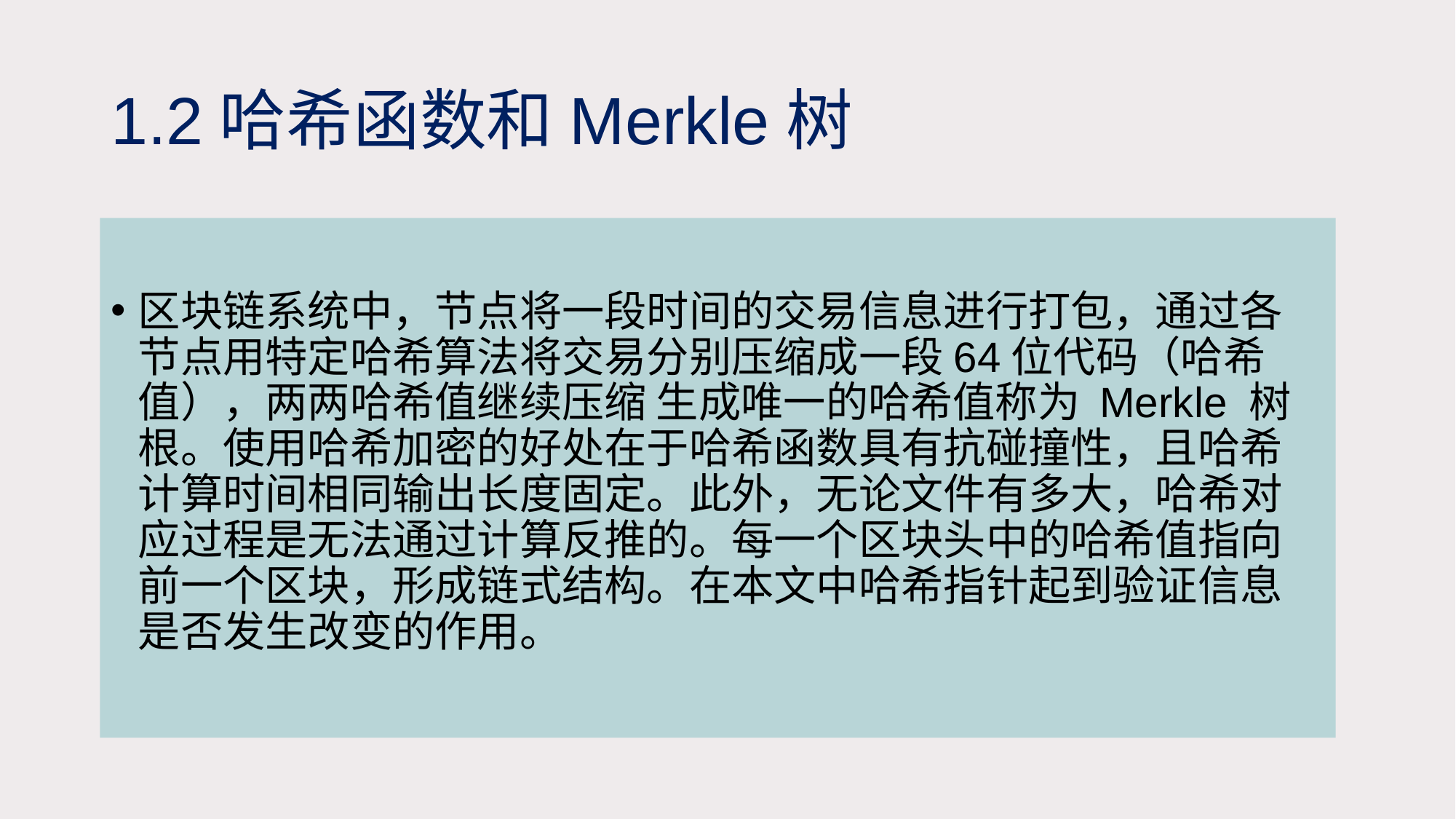

# 1.2哈希函数和Merkle树

区块链系统中，节点将一段时间的交易信息进行打包，通过各节点用特定哈希算法将交易分别压缩成一段64位代码（哈希值），两两哈希值继续压缩 生成唯一的哈希值称为 Merkle 树根。使用哈希加密的好处在于哈希函数具有抗碰撞性，且哈希计算时间相同输出长度固定。此外，无论文件有多大，哈希对应过程是无法通过计算反推的。每一个区块头中的哈希值指向前一个区块，形成链式结构。在本文中哈希指针起到验证信息是否发生改变的作用。